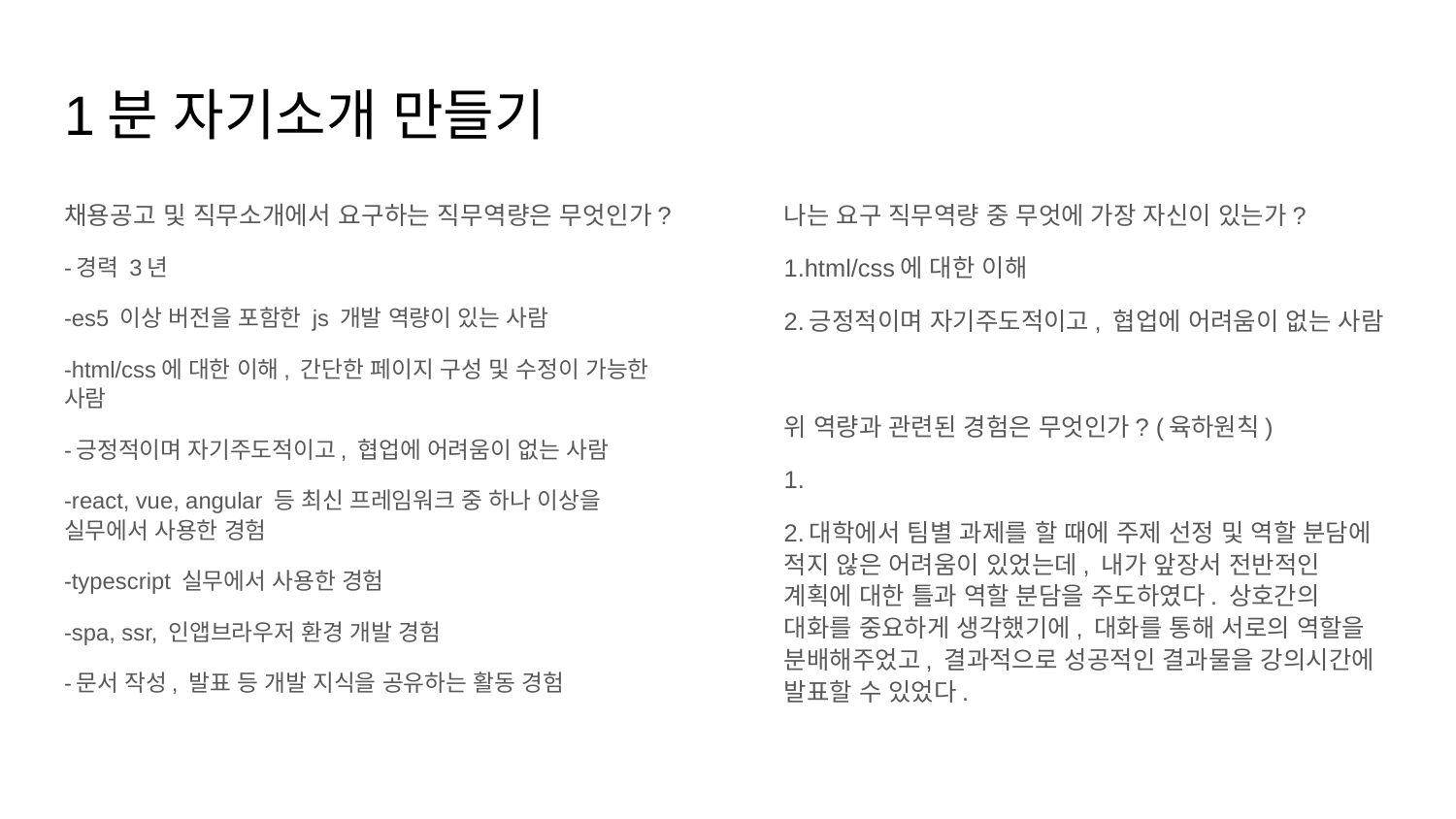

# 1분 자기소개 만들기
채용공고 및 직무소개에서 요구하는 직무역량은 무엇인가?
-경력 3년
-es5 이상 버전을 포함한 js 개발 역량이 있는 사람
-html/css에 대한 이해, 간단한 페이지 구성 및 수정이 가능한 사람
-긍정적이며 자기주도적이고, 협업에 어려움이 없는 사람
-react, vue, angular 등 최신 프레임워크 중 하나 이상을 실무에서 사용한 경험
-typescript 실무에서 사용한 경험
-spa, ssr, 인앱브라우저 환경 개발 경험
-문서 작성, 발표 등 개발 지식을 공유하는 활동 경험
나는 요구 직무역량 중 무엇에 가장 자신이 있는가?
1.html/css에 대한 이해
2.긍정적이며 자기주도적이고, 협업에 어려움이 없는 사람

위 역량과 관련된 경험은 무엇인가? (육하원칙)
1.
2.대학에서 팀별 과제를 할 때에 주제 선정 및 역할 분담에 적지 않은 어려움이 있었는데, 내가 앞장서 전반적인 계획에 대한 틀과 역할 분담을 주도하였다. 상호간의 대화를 중요하게 생각했기에, 대화를 통해 서로의 역할을 분배해주었고, 결과적으로 성공적인 결과물을 강의시간에 발표할 수 있었다.